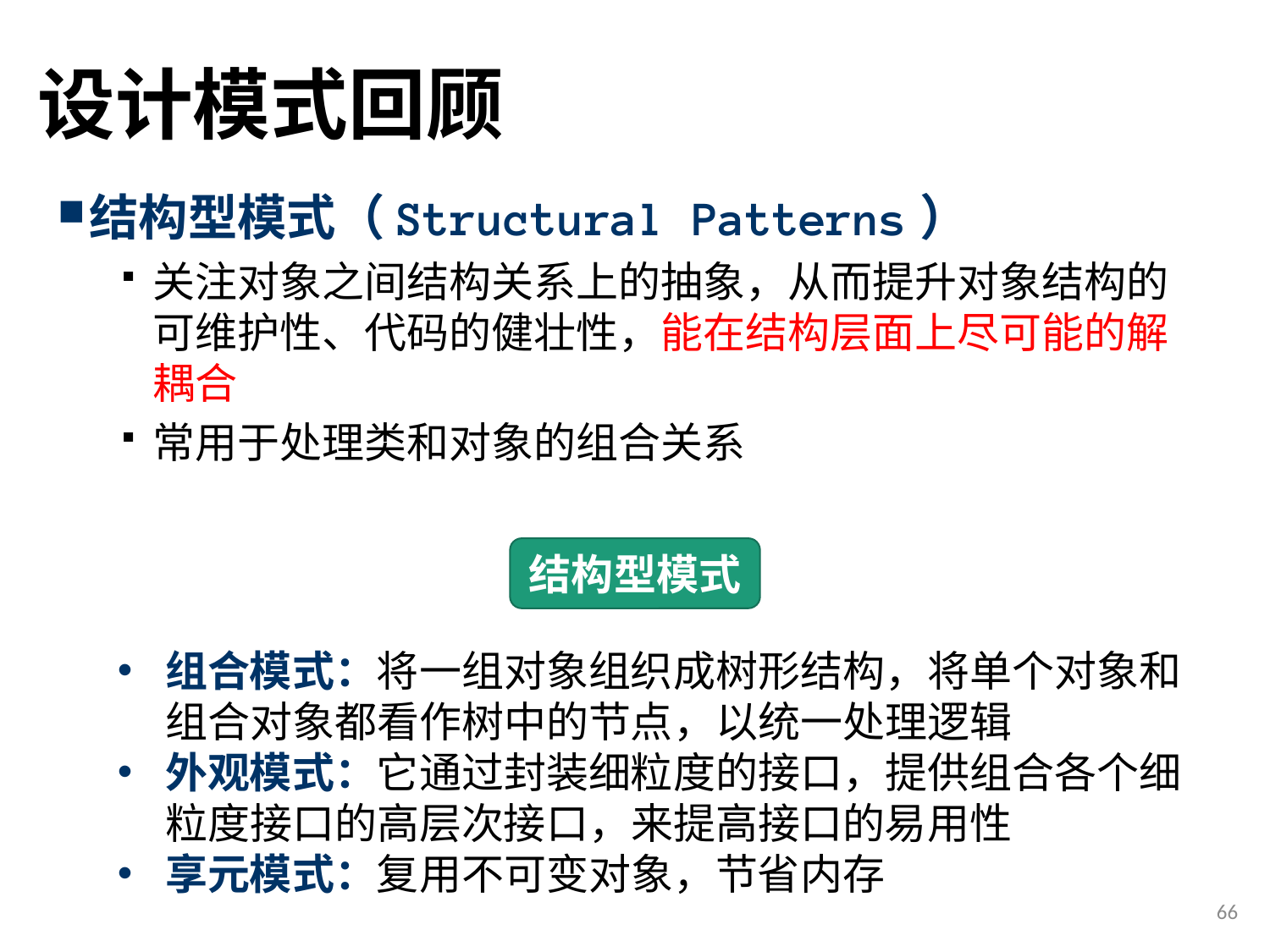

# 设计模式回顾
结构型模式（Structural Patterns）
关注对象之间结构关系上的抽象，从而提升对象结构的可维护性、代码的健壮性，能在结构层面上尽可能的解耦合
常用于处理类和对象的组合关系

结构型模式
组合模式：将一组对象组织成树形结构，将单个对象和组合对象都看作树中的节点，以统一处理逻辑
外观模式：它通过封装细粒度的接口，提供组合各个细粒度接口的高层次接口，来提高接口的易用性
享元模式：复用不可变对象，节省内存
66